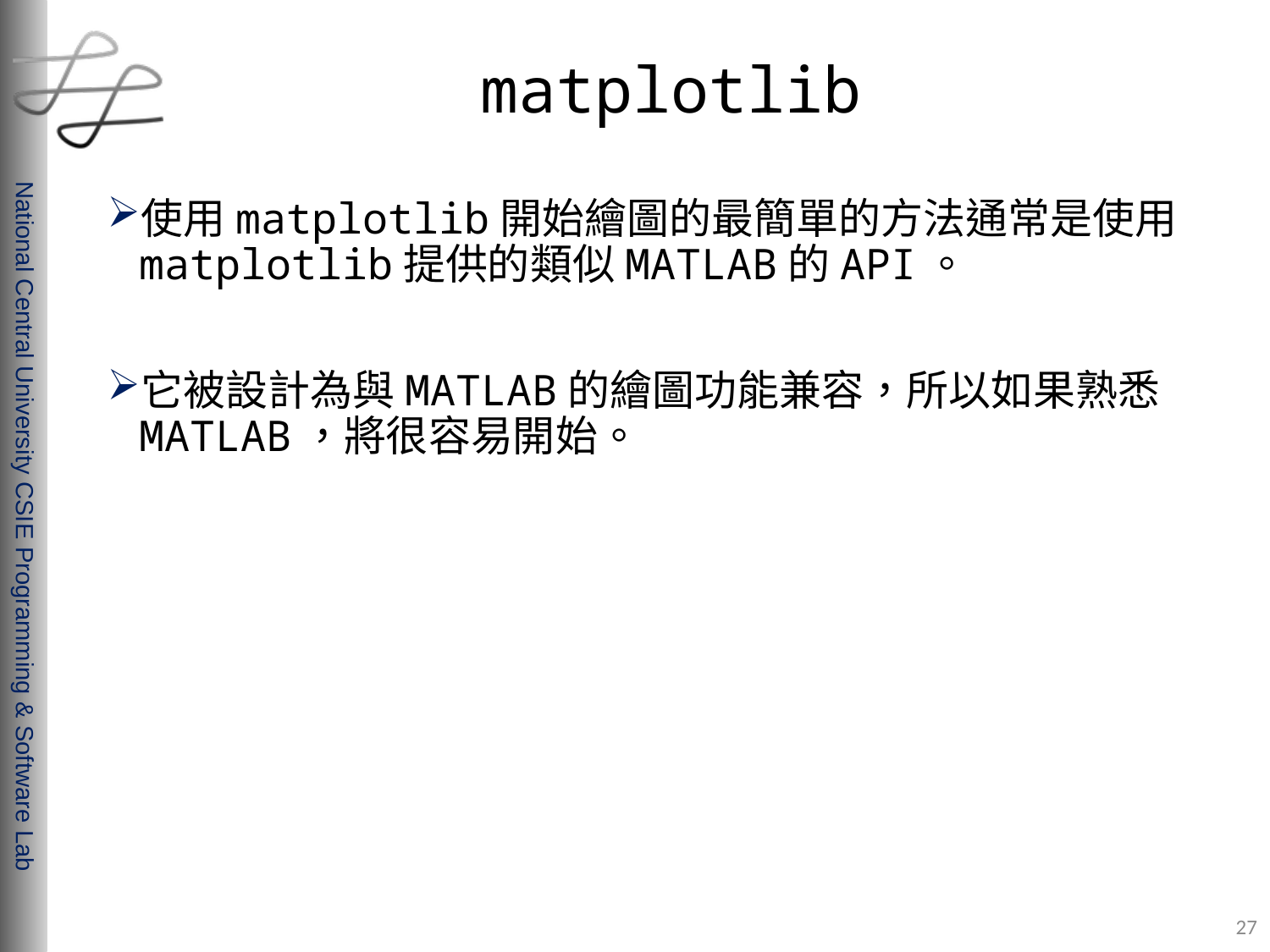

# matplotlib
使用matplotlib開始繪圖的最簡單的方法通常是使用matplotlib提供的類似MATLAB的API。

它被設計為與MATLAB的繪圖功能兼容，所以如果熟悉MATLAB，將很容易開始。
27